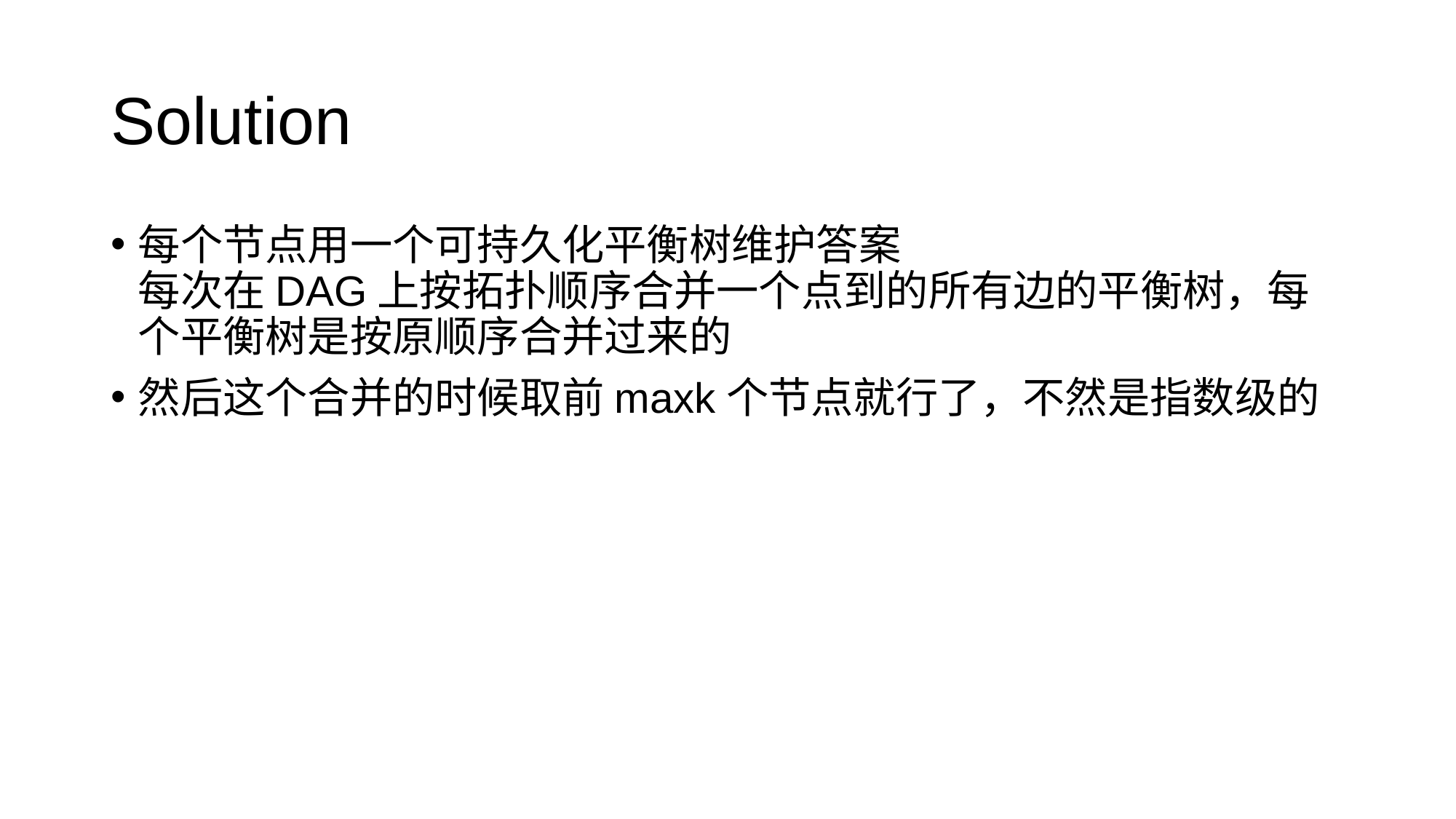

# Solution
每个节点用一个可持久化平衡树维护答案
每次在DAG上按拓扑顺序合并一个点到的所有边的平衡树，每个平衡树是按原顺序合并过来的
然后这个合并的时候取前maxk个节点就行了，不然是指数级的